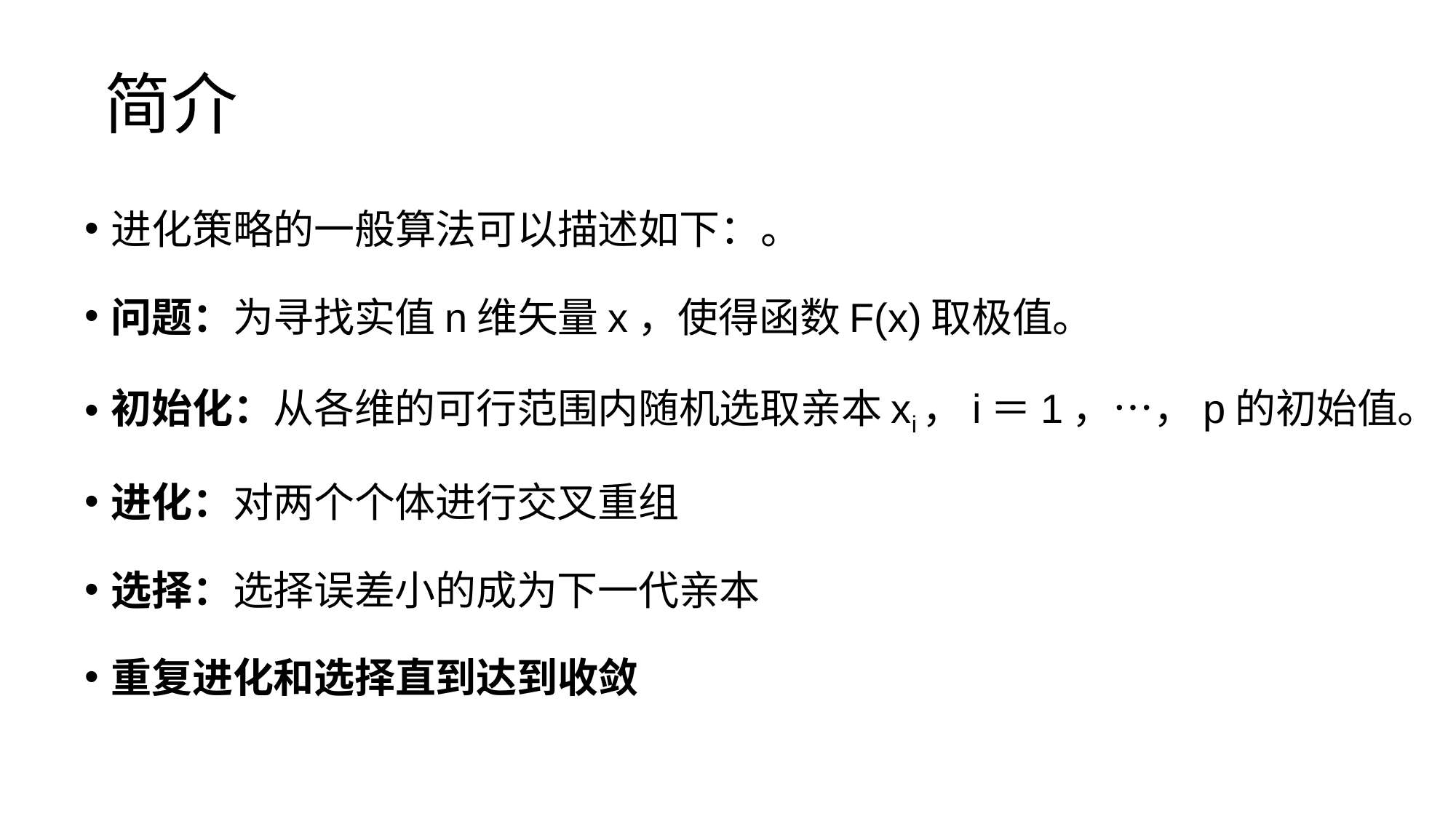

简介
进化策略的一般算法可以描述如下：。
问题：为寻找实值n维矢量x，使得函数F(x)取极值。
初始化：从各维的可行范围内随机选取亲本xi，i＝1，…，p的初始值。
进化：对两个个体进行交叉重组
选择：选择误差小的成为下一代亲本
重复进化和选择直到达到收敛